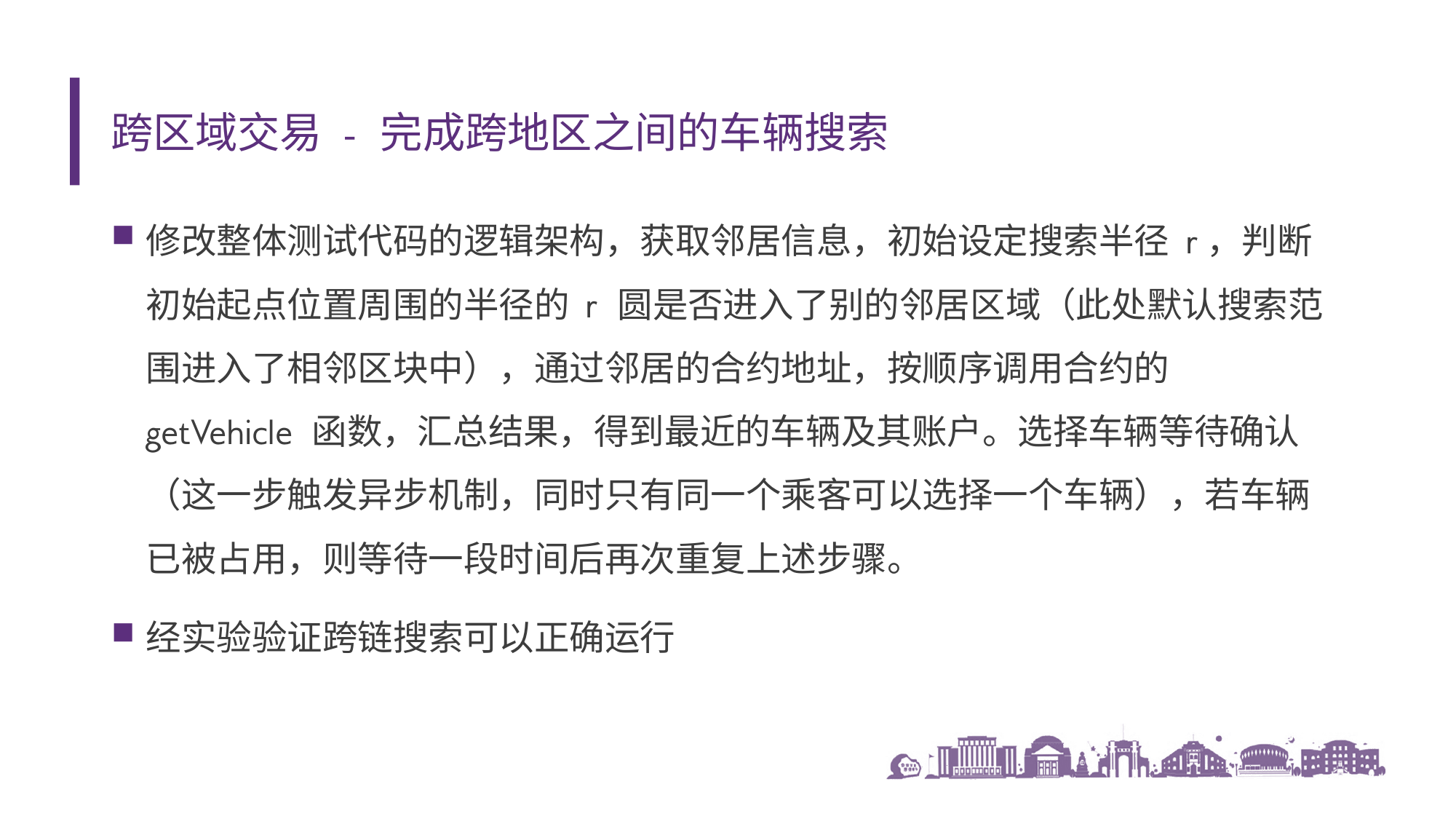

# 跨区域交易 - 完成跨地区之间的车辆搜索
修改整体测试代码的逻辑架构，获取邻居信息，初始设定搜索半径 r，判断初始起点位置周围的半径的 r 圆是否进入了别的邻居区域（此处默认搜索范围进入了相邻区块中），通过邻居的合约地址，按顺序调用合约的 getVehicle 函数，汇总结果，得到最近的车辆及其账户。选择车辆等待确认（这一步触发异步机制，同时只有同一个乘客可以选择一个车辆），若车辆已被占用，则等待一段时间后再次重复上述步骤。
经实验验证跨链搜索可以正确运行